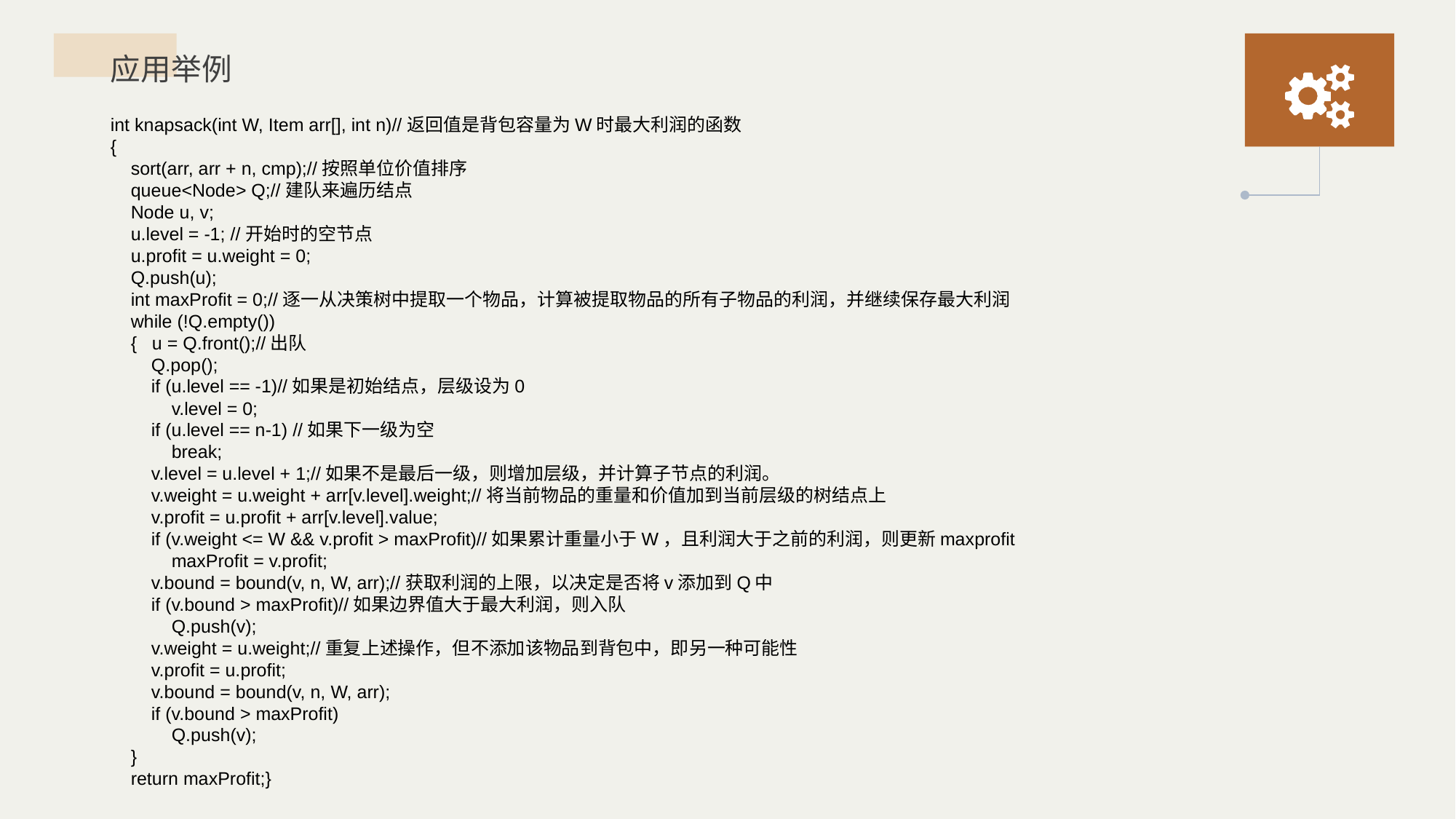

应用举例

int knapsack(int W, Item arr[], int n)//返回值是背包容量为W时最大利润的函数
{
    sort(arr, arr + n, cmp);//按照单位价值排序
    queue<Node> Q;//建队来遍历结点
    Node u, v;
    u.level = -1; //开始时的空节点
    u.profit = u.weight = 0;
    Q.push(u);
    int maxProfit = 0;//逐一从决策树中提取一个物品，计算被提取物品的所有子物品的利润，并继续保存最大利润
    while (!Q.empty())
    {   u = Q.front();//出队
        Q.pop();
        if (u.level == -1)//如果是初始结点，层级设为0
            v.level = 0;
        if (u.level == n-1) //如果下一级为空
            break;
        v.level = u.level + 1;//如果不是最后一级，则增加层级，并计算子节点的利润。
        v.weight = u.weight + arr[v.level].weight;//将当前物品的重量和价值加到当前层级的树结点上
        v.profit = u.profit + arr[v.level].value;
        if (v.weight <= W && v.profit > maxProfit)//如果累计重量小于W，且利润大于之前的利润，则更新maxprofit
            maxProfit = v.profit;
        v.bound = bound(v, n, W, arr);//获取利润的上限，以决定是否将v添加到Q中
        if (v.bound > maxProfit)//如果边界值大于最大利润，则入队
            Q.push(v);
        v.weight = u.weight;//重复上述操作，但不添加该物品到背包中，即另一种可能性
        v.profit = u.profit;
        v.bound = bound(v, n, W, arr);
        if (v.bound > maxProfit)
            Q.push(v);
    }
    return maxProfit;}